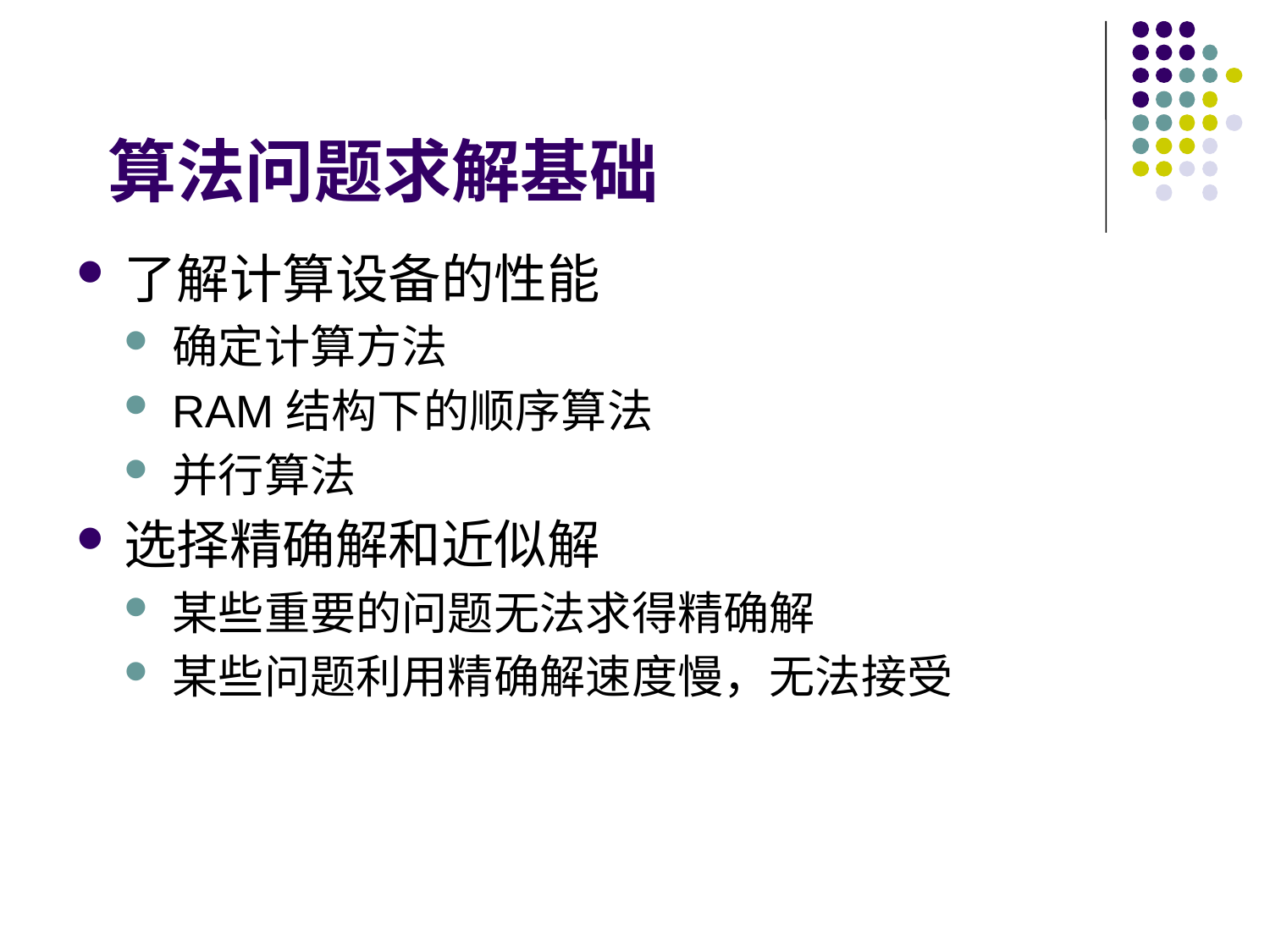

了解计算设备的性能
确定计算方法
RAM结构下的顺序算法
并行算法
选择精确解和近似解
某些重要的问题无法求得精确解
某些问题利用精确解速度慢，无法接受
算法问题求解基础